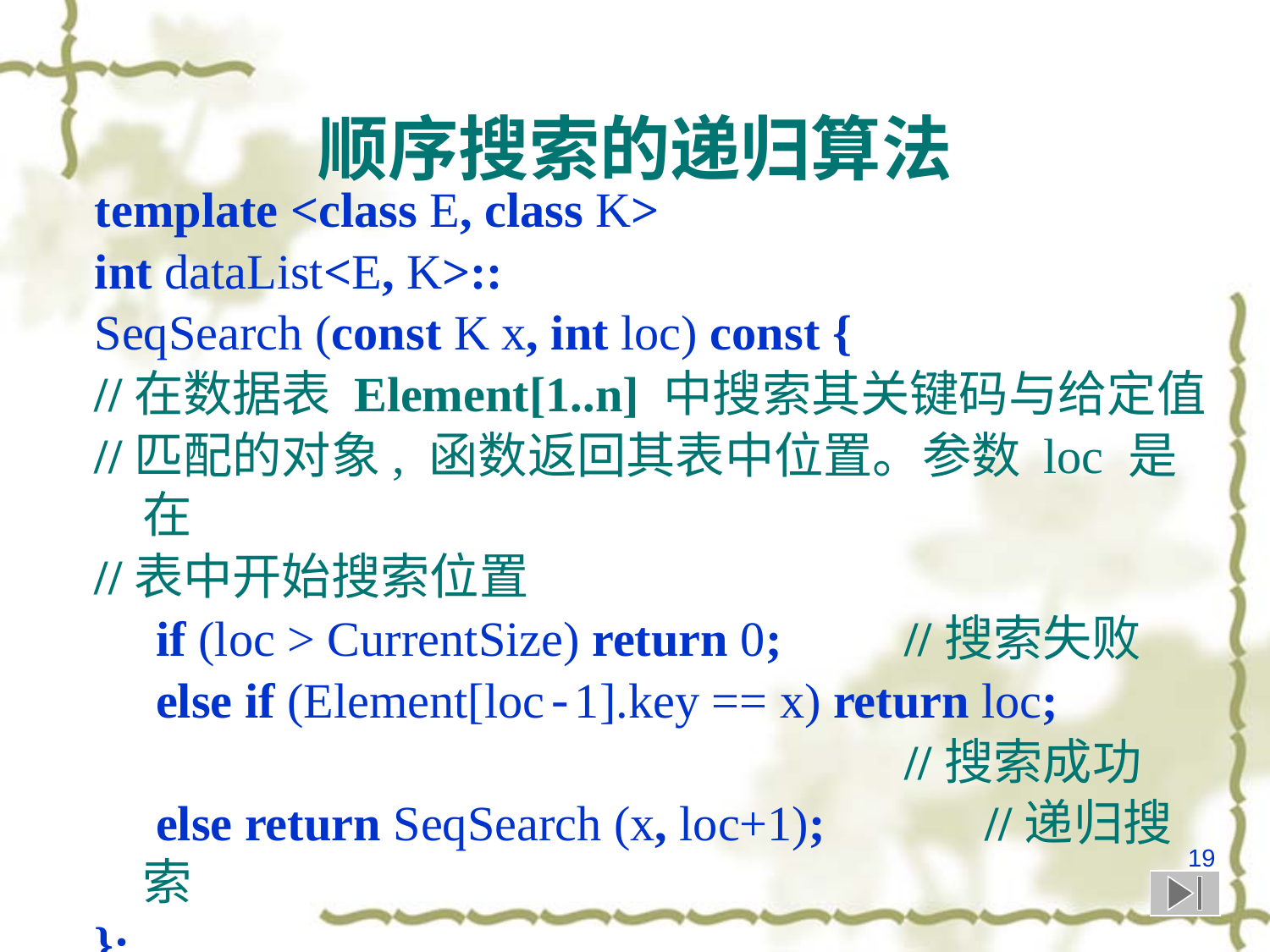

# 顺序搜索的递归算法
template <class E, class K>
int dataList<E, K>::
SeqSearch (const K x, int loc) const {
//在数据表 Element[1..n] 中搜索其关键码与给定值
//匹配的对象, 函数返回其表中位置。参数 loc 是在
//表中开始搜索位置
     if (loc > CurrentSize) return 0;          //搜索失败
     else if (Element[loc-1].key == x) return loc;
                                                                  //搜索成功
     else return SeqSearch (x, loc+1);             //递归搜索
};
19